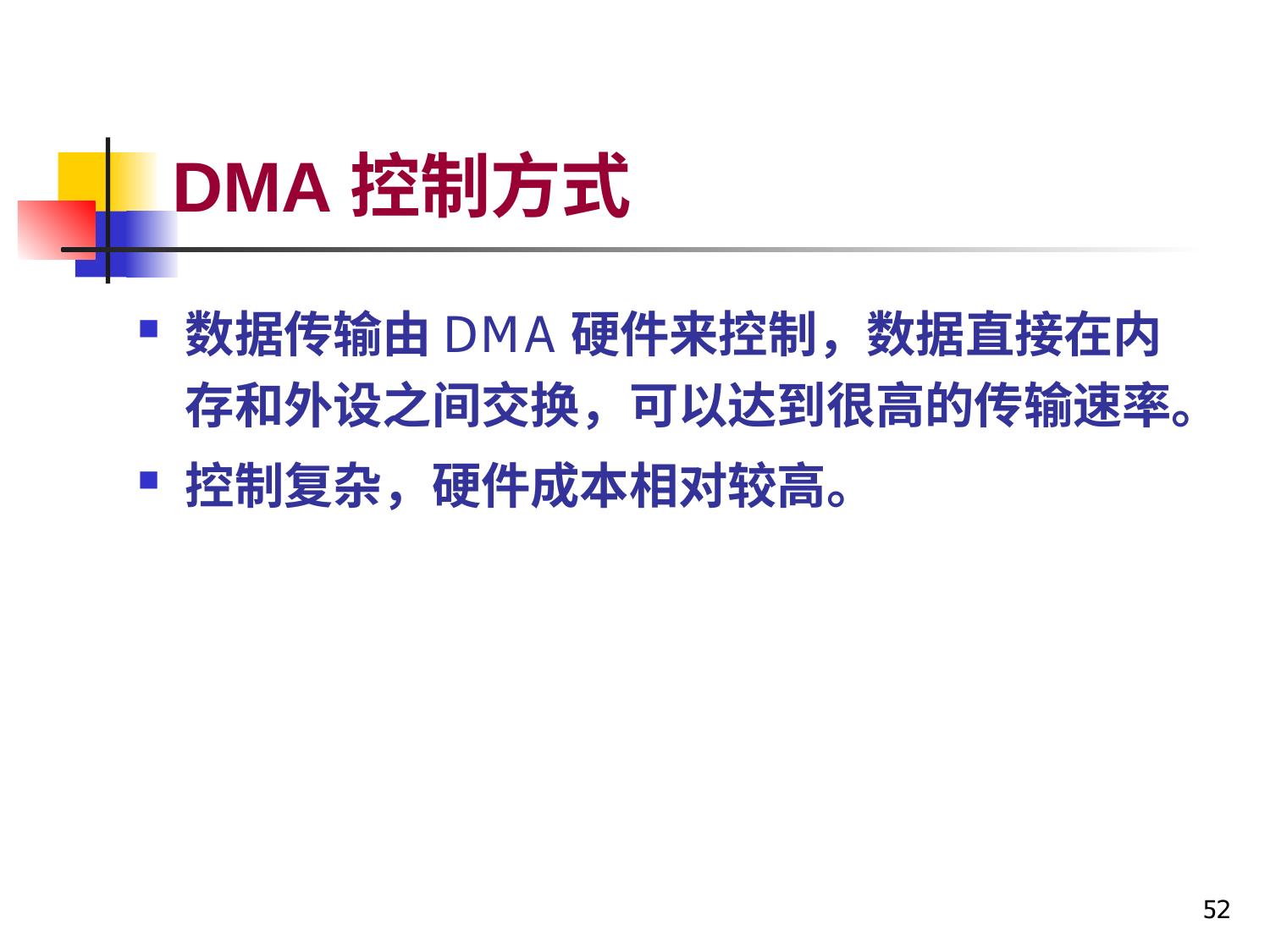

# DMA控制方式
数据传输由DMA硬件来控制，数据直接在内存和外设之间交换，可以达到很高的传输速率。
控制复杂，硬件成本相对较高。
52